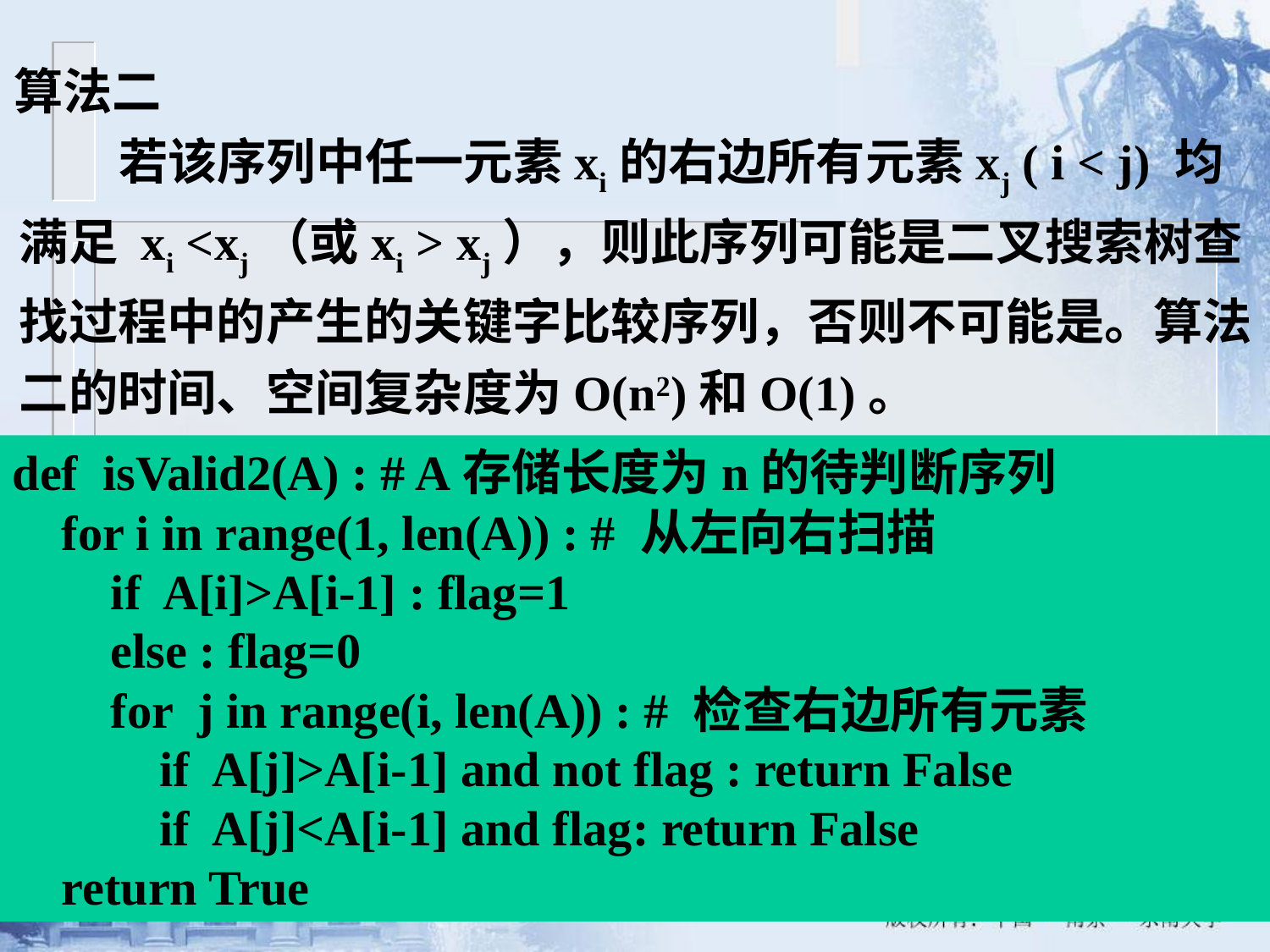

算法二
若该序列中任一元素xi的右边所有元素xj ( i < j) 均满足 xi <xj（或xi > xj），则此序列可能是二叉搜索树查找过程中的产生的关键字比较序列，否则不可能是。算法二的时间、空间复杂度为O(n2)和O(1)。
def  isValid2(A) : # A存储长度为n的待判断序列
    for i in range(1, len(A)) : # 从左向右扫描
        if  A[i]>A[i-1] : flag=1
        else : flag=0
        for  j in range(i, len(A)) : # 检查右边所有元素
            if  A[j]>A[i-1] and not flag : return False
            if  A[j]<A[i-1] and flag: return False
    return True